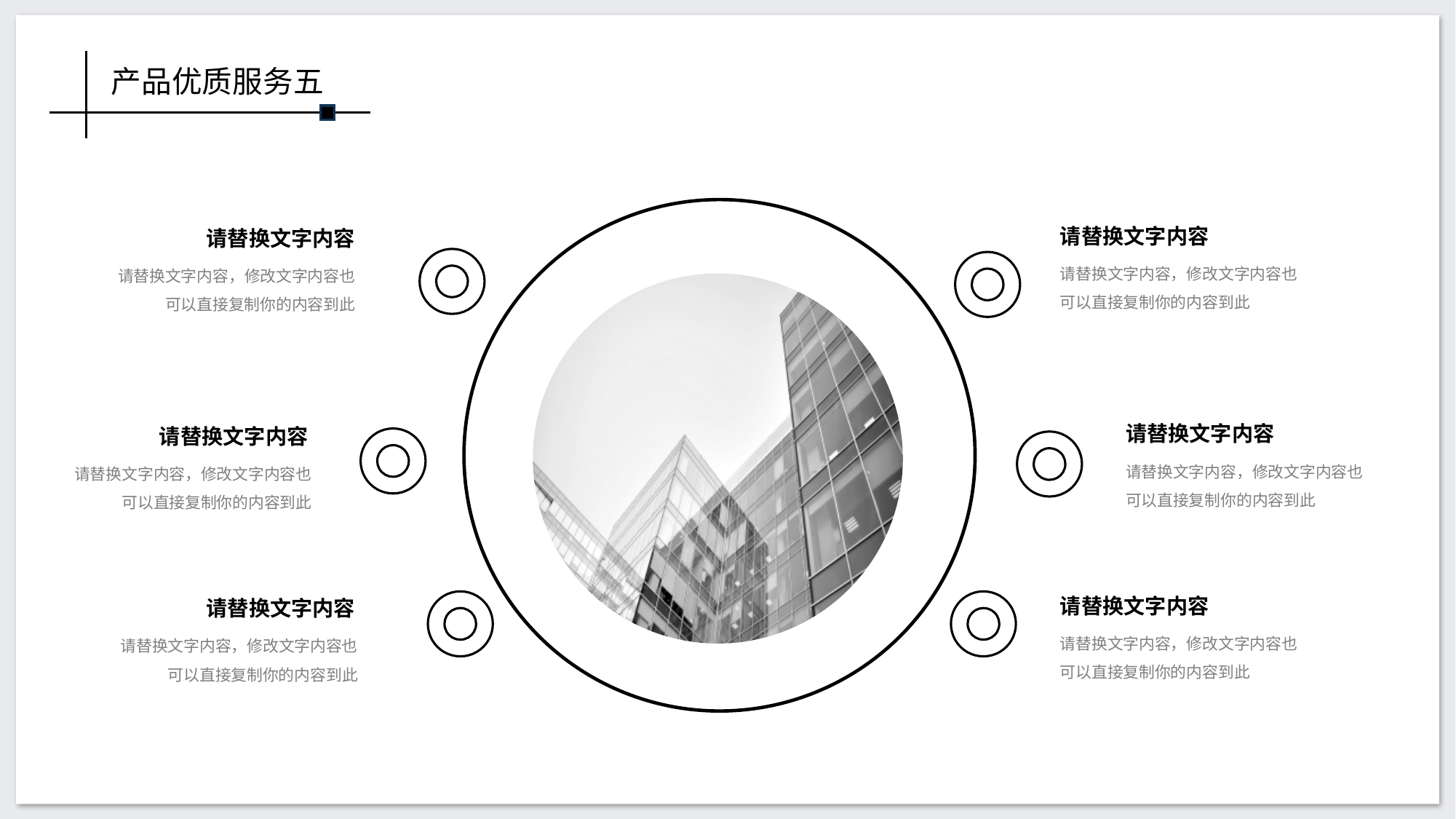

产品优质服务五

请替换文字内容
请替换文字内容

请替换文字内容，修改文字内容也可以直接复制你的内容到此
请替换文字内容，修改文字内容也可以直接复制你的内容到此
请替换文字内容
请替换文字内容

请替换文字内容，修改文字内容也可以直接复制你的内容到此
请替换文字内容，修改文字内容也可以直接复制你的内容到此

请替换文字内容
请替换文字内容
请替换文字内容，修改文字内容也可以直接复制你的内容到此
请替换文字内容，修改文字内容也可以直接复制你的内容到此